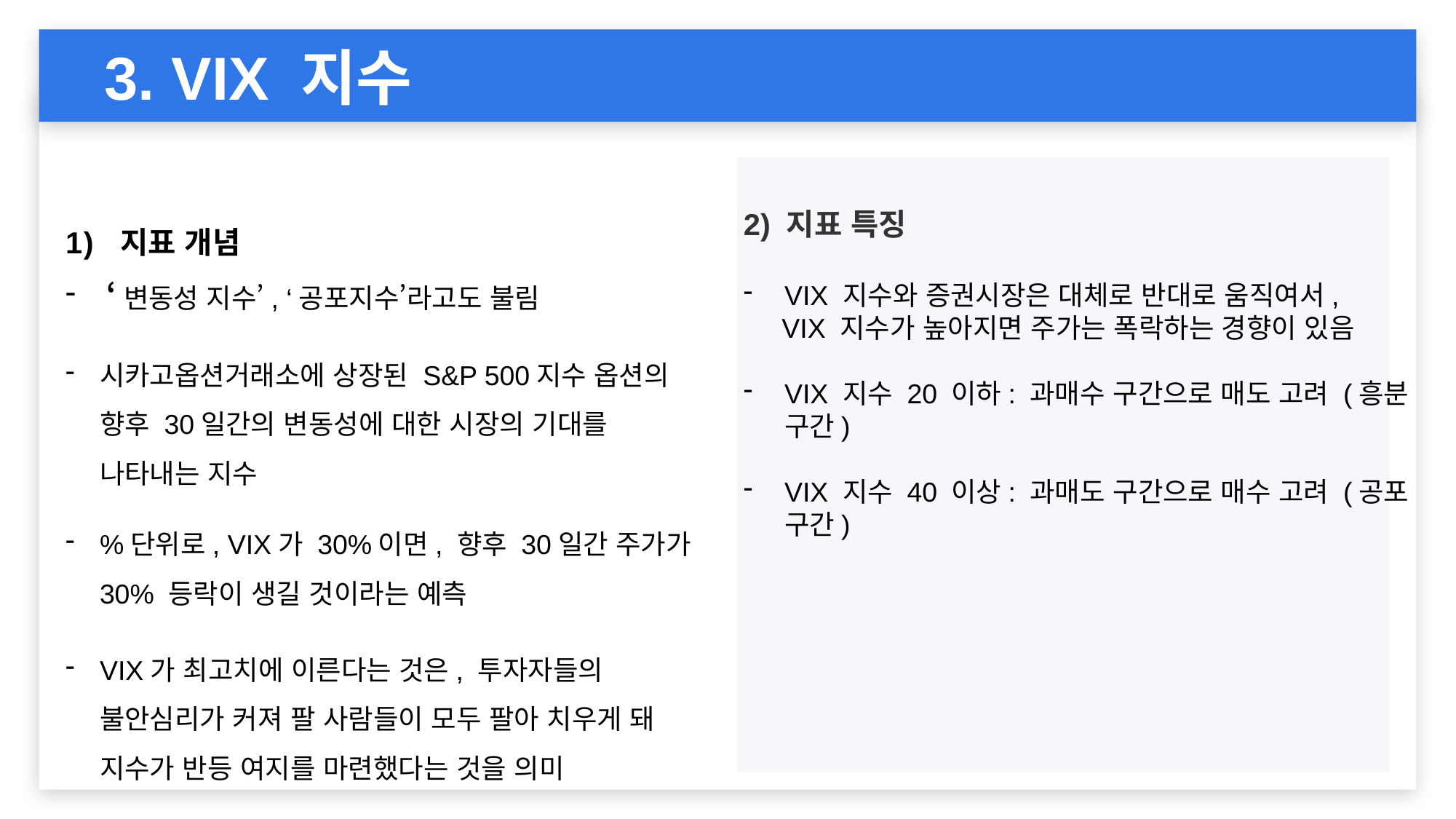

3. VIX 지수

지표 개념
‘변동성 지수’, ‘공포지수’라고도 불림

시카고옵션거래소에 상장된 S&P 500지수 옵션의 향후 30일간의 변동성에 대한 시장의 기대를 나타내는 지수

%단위로, VIX가 30%이면, 향후 30일간 주가가 30% 등락이 생길 것이라는 예측

VIX가 최고치에 이른다는 것은, 투자자들의 불안심리가 커져 팔 사람들이 모두 팔아 치우게 돼 지수가 반등 여지를 마련했다는 것을 의미

2) 지표 특징

VIX 지수와 증권시장은 대체로 반대로 움직여서,
     VIX 지수가 높아지면 주가는 폭락하는 경향이 있음

VIX 지수 20 이하: 과매수 구간으로 매도 고려 (흥분 구간)

VIX 지수 40 이상: 과매도 구간으로 매수 고려 (공포 구간)